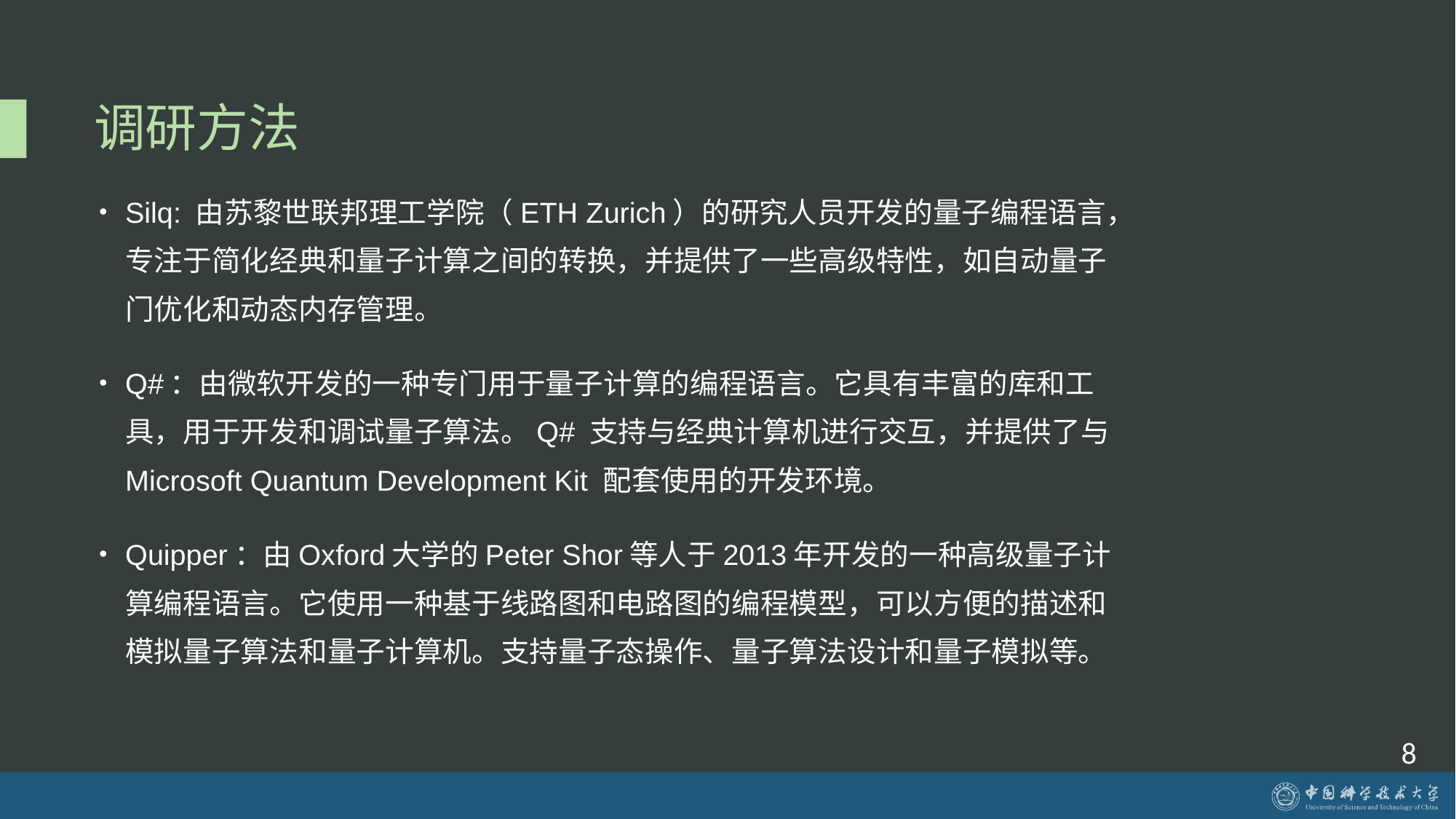

# 调研方法
Silq: 由苏黎世联邦理工学院（ETH Zurich）的研究人员开发的量子编程语言，专注于简化经典和量子计算之间的转换，并提供了一些高级特性，如自动量子门优化和动态内存管理。
Q#：由微软开发的一种专门用于量子计算的编程语言。它具有丰富的库和工具，用于开发和调试量子算法。Q# 支持与经典计算机进行交互，并提供了与 Microsoft Quantum Development Kit 配套使用的开发环境。
Quipper：由Oxford大学的Peter Shor等人于2013年开发的一种高级量子计算编程语言。它使用一种基于线路图和电路图的编程模型，可以方便的描述和模拟量子算法和量子计算机。支持量子态操作、量子算法设计和量子模拟等。

8